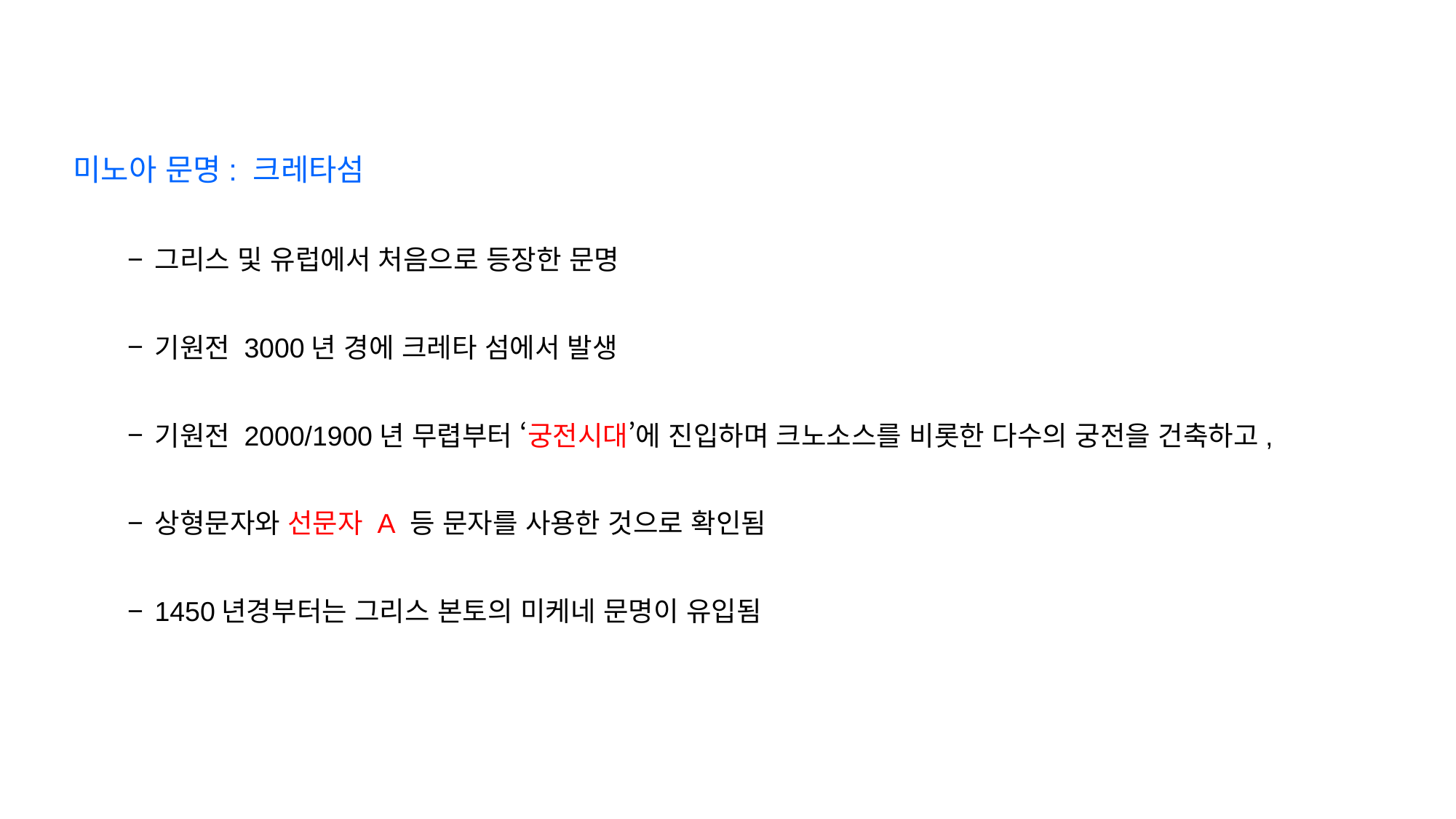

미노아 문명: 크레타섬

그리스 및 유럽에서 처음으로 등장한 문명

기원전 3000년 경에 크레타 섬에서 발생

기원전 2000/1900년 무렵부터 ‘궁전시대’에 진입하며 크노소스를 비롯한 다수의 궁전을 건축하고,

상형문자와 선문자 A 등 문자를 사용한 것으로 확인됨

1450년경부터는 그리스 본토의 미케네 문명이 유입됨